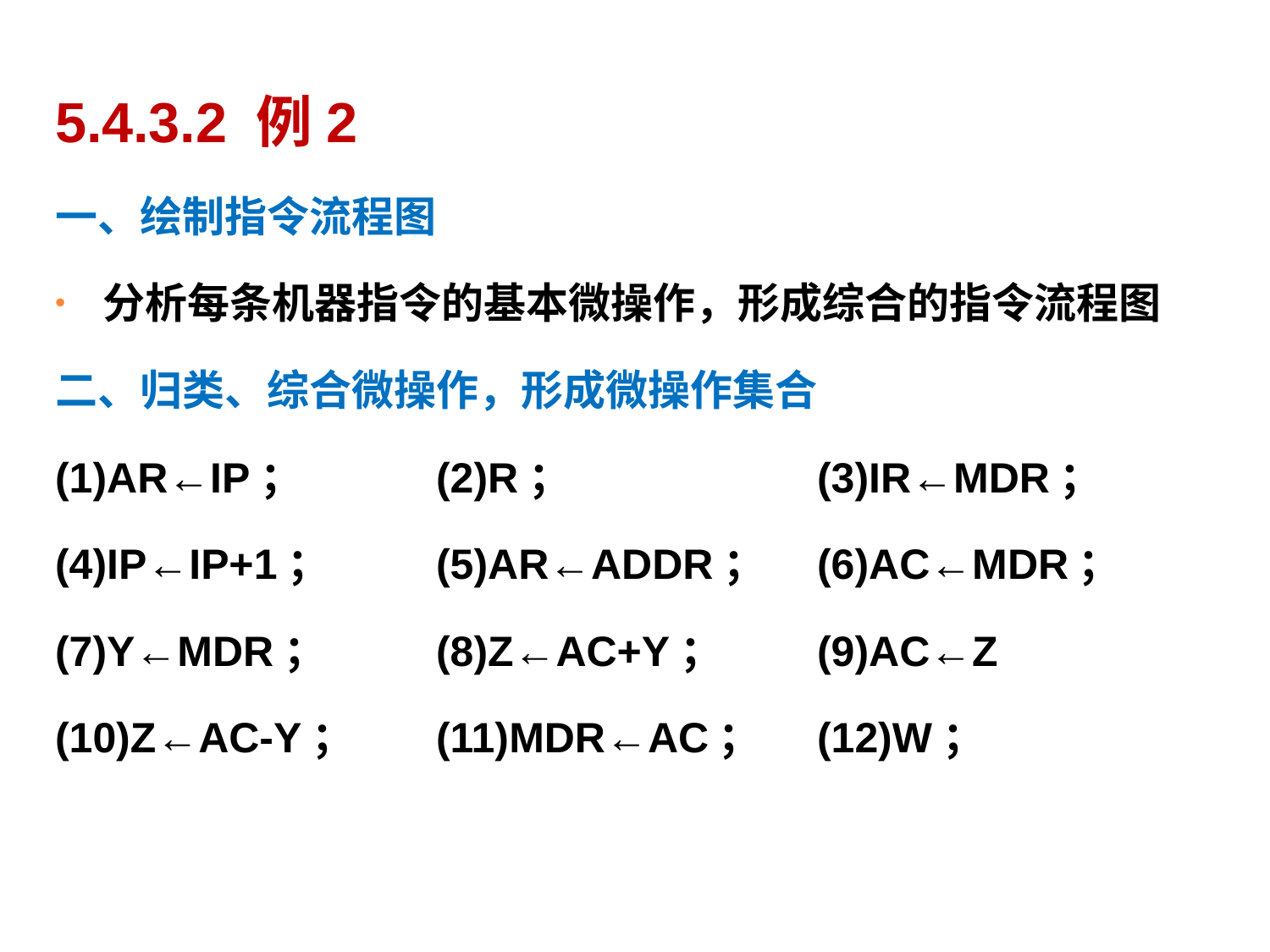

5.4.3.2 例2
一、绘制指令流程图
分析每条机器指令的基本微操作，形成综合的指令流程图
二、归类、综合微操作，形成微操作集合
(1)AR←IP；		(2)R；		(3)IR←MDR；
(4)IP←IP+1；	(5)AR←ADDR；	(6)AC←MDR；
(7)Y←MDR；	(8)Z←AC+Y；	(9)AC←Z
(10)Z←AC-Y；	(11)MDR←AC；	(12)W；